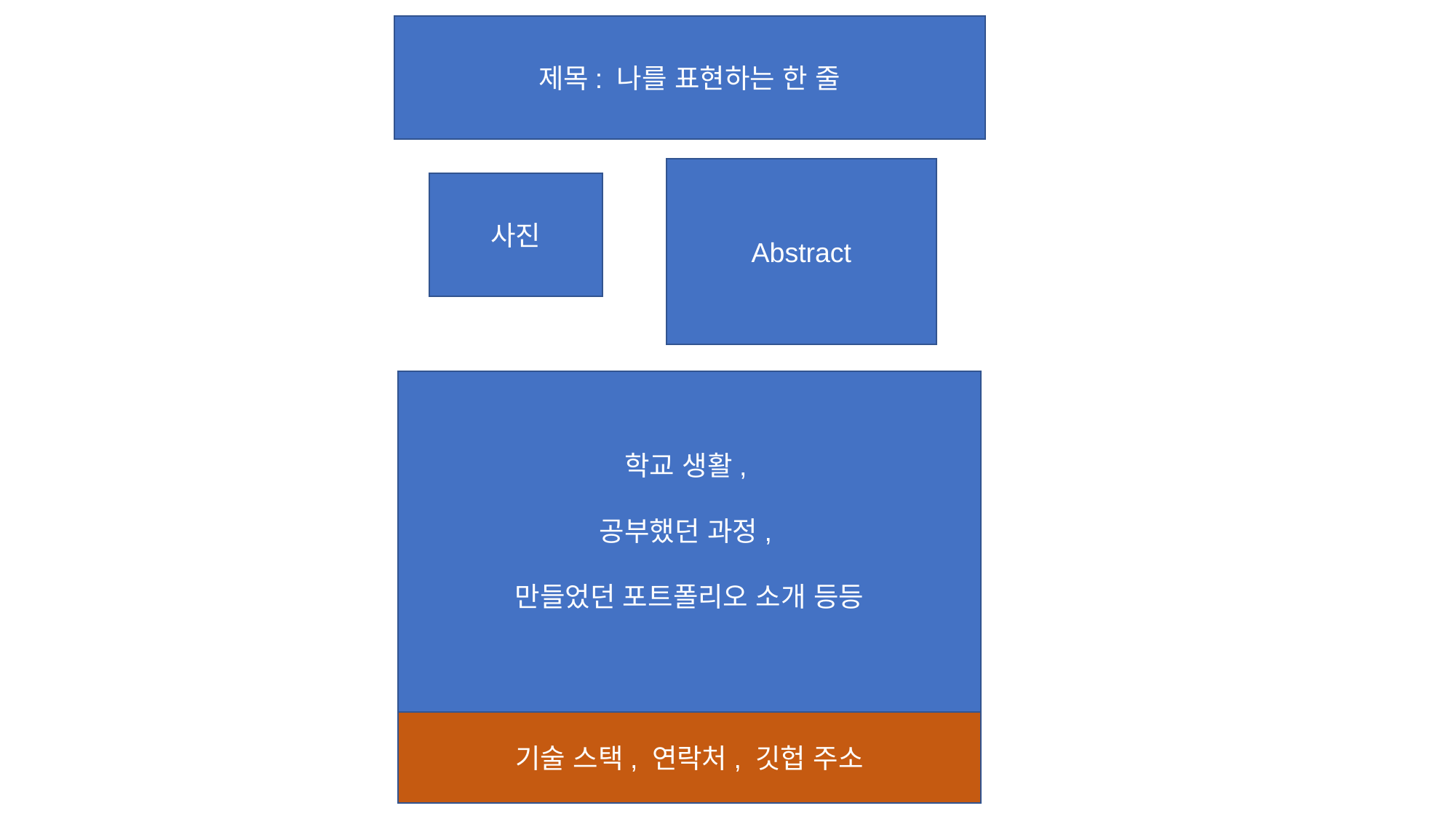

제목: 나를 표현하는 한 줄
Abstract
사진
학교 생활,

공부했던 과정,

만들었던 포트폴리오 소개 등등

기술 스택, 연락처, 깃헙 주소